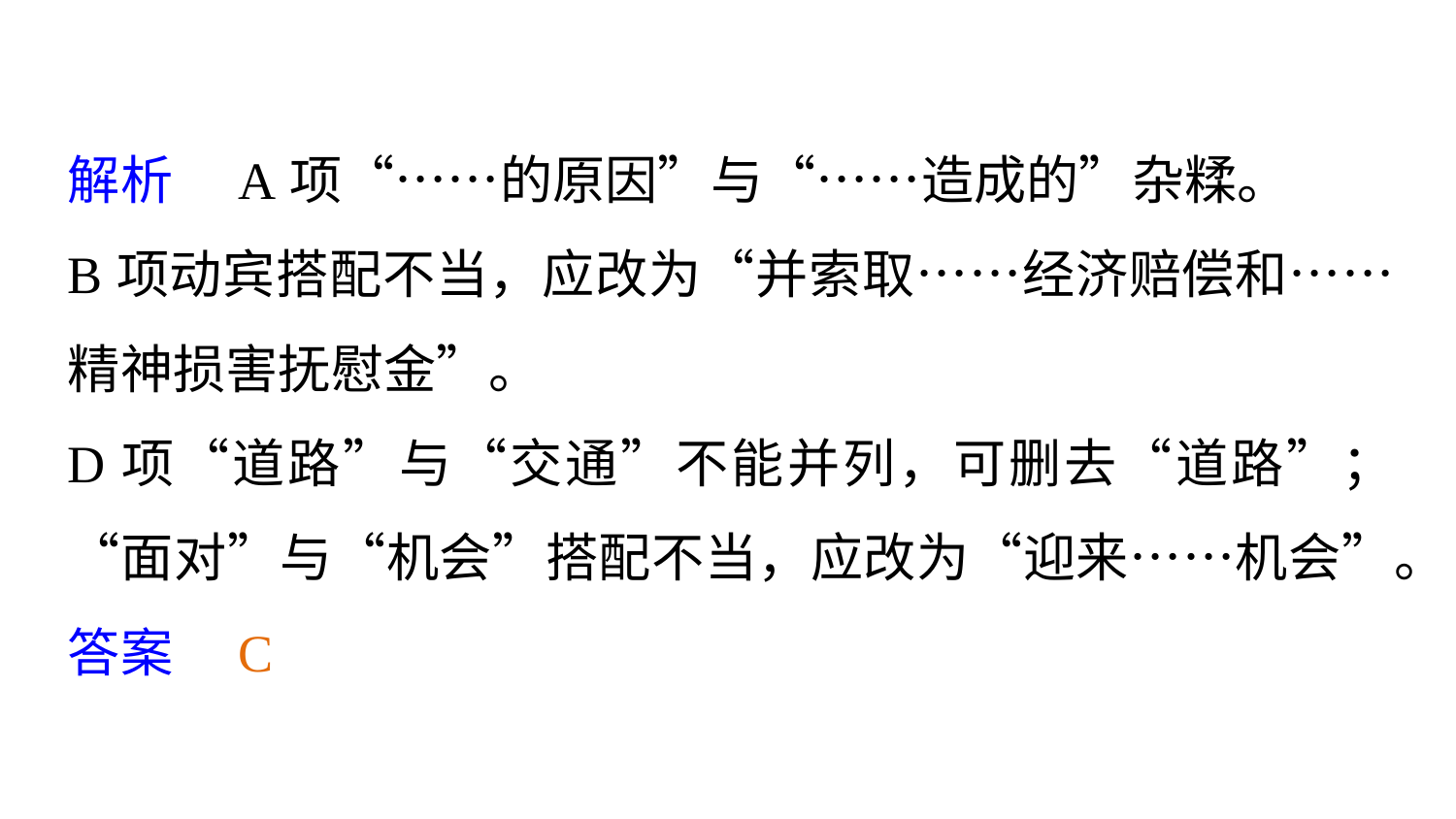

解析　A项“……的原因”与“……造成的”杂糅。
B项动宾搭配不当，应改为“并索取……经济赔偿和……精神损害抚慰金”。
D项“道路”与“交通”不能并列，可删去“道路”；“面对”与“机会”搭配不当，应改为“迎来……机会”。
答案　C